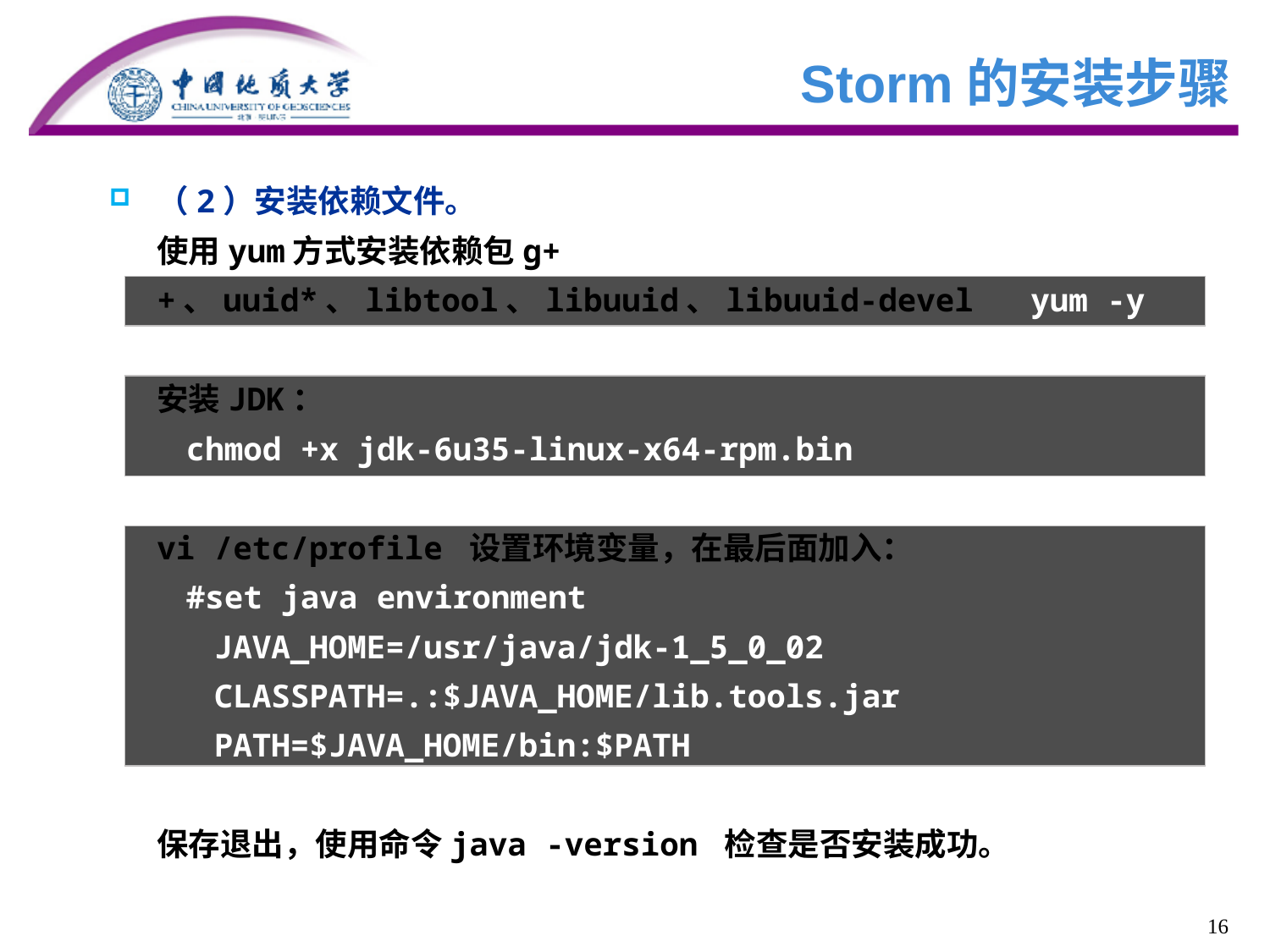

# Storm的安装步骤
（2）安装依赖文件。
使用yum方式安装依赖包g++、uuid*、libtool、libuuid、libuuid-devel   yum -y install gcc-c++ uuid* libtool libuuid libuuid-devel
安装JDK：
   chmod +x jdk-6u35-linux-x64-rpm.bin
   ./jdk-6u35-linux-x64-rpm.bin
vi /etc/profile 设置环境变量，在最后面加入：
   #set java environment
   JAVA_HOME=/usr/java/jdk-1_5_0_02
   CLASSPATH=.:$JAVA_HOME/lib.tools.jar
   PATH=$JAVA_HOME/bin:$PATH
   export JAVA_HOME CLASSPATH PATH
保存退出，使用命令java -version 检查是否安装成功。